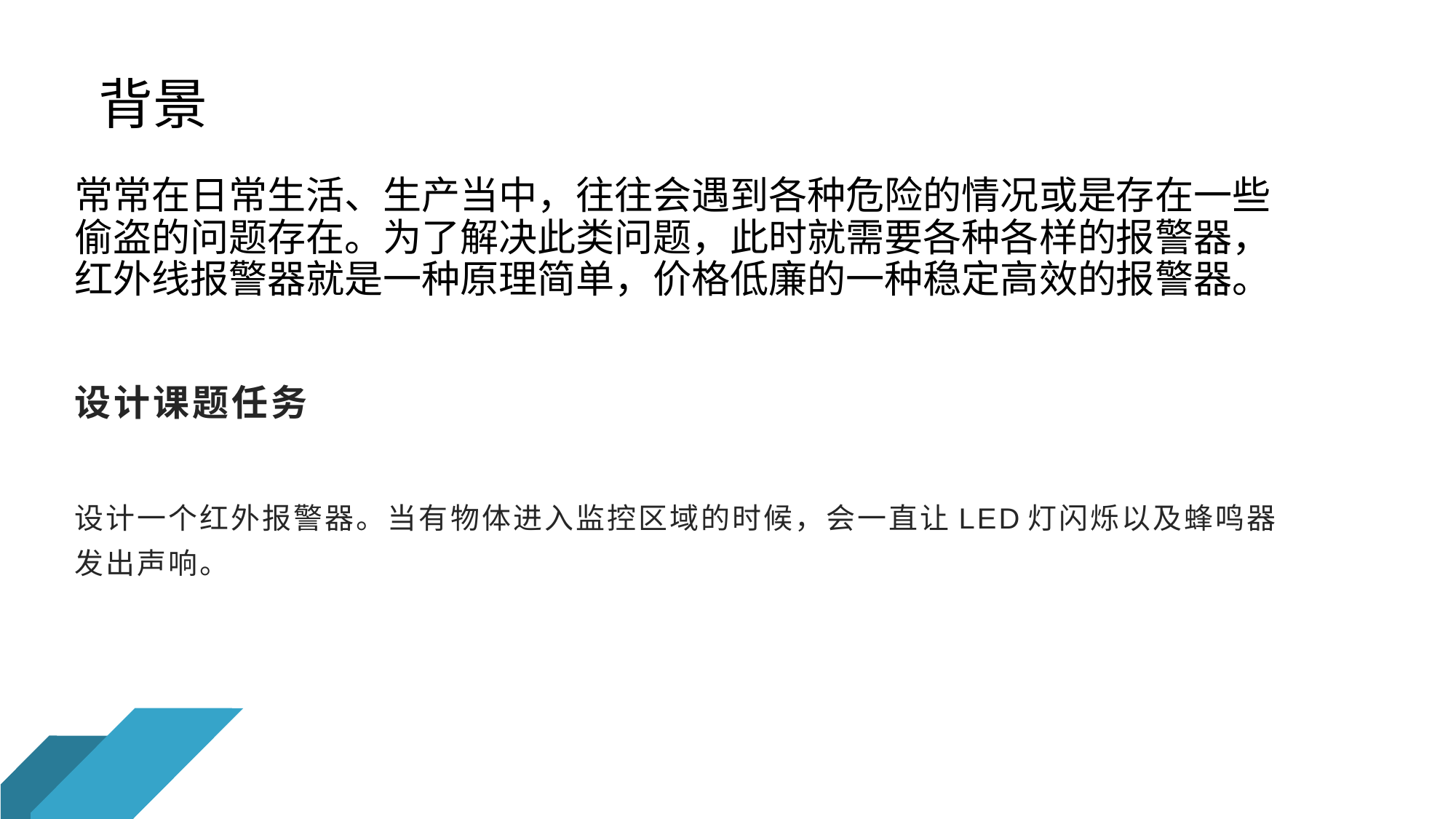

背景
常常在日常生活、生产当中，往往会遇到各种危险的情况或是存在一些偷盗的问题存在。为了解决此类问题，此时就需要各种各样的报警器，红外线报警器就是一种原理简单，价格低廉的一种稳定高效的报警器。
# 设计课题任务
设计一个红外报警器。当有物体进入监控区域的时候，会一直让LED灯闪烁以及蜂鸣器发出声响。